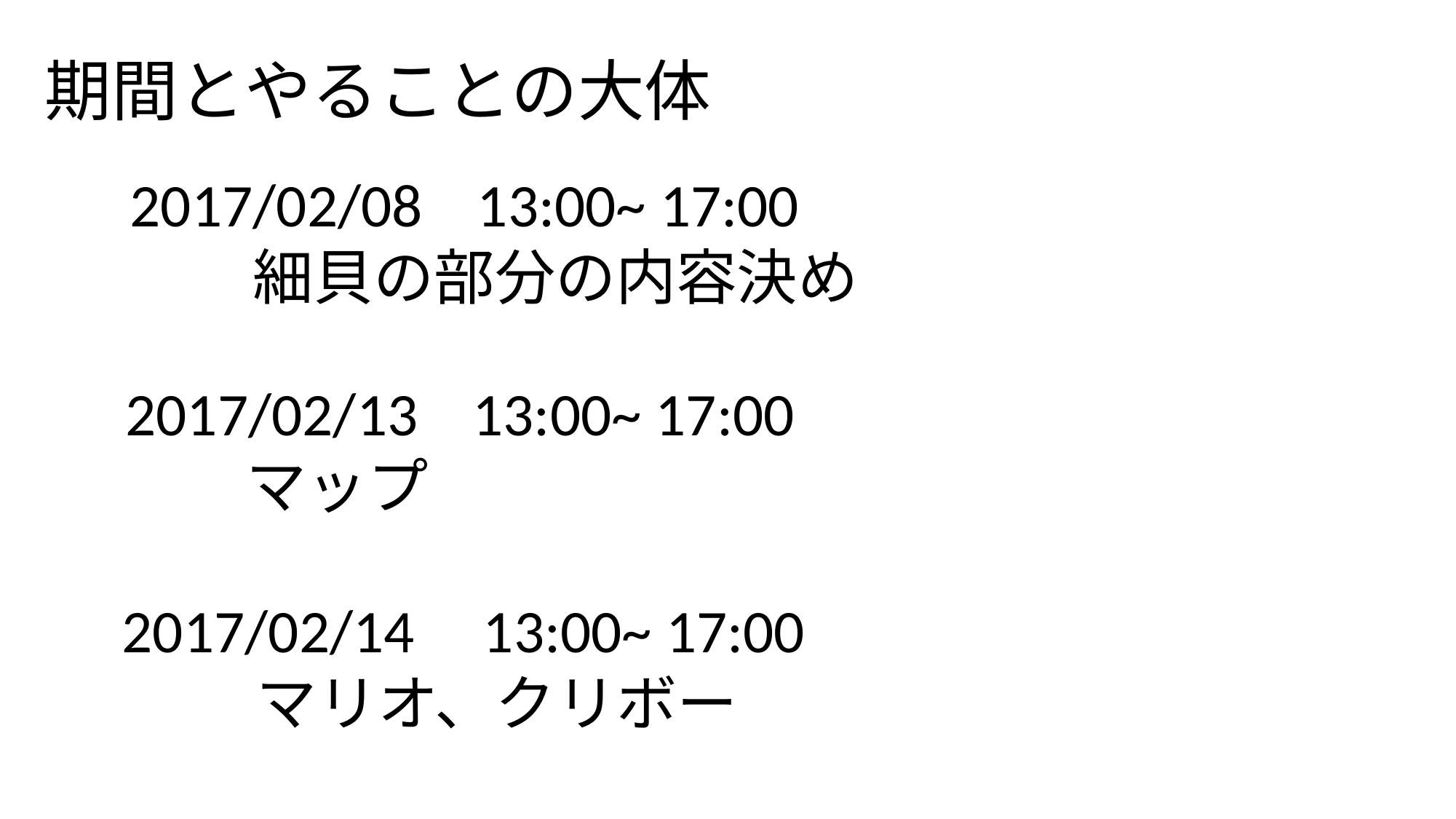

期間とやることの大体
2017/02/08    13:00~ 17:00
 　　細貝の部分の内容決め
2017/02/13    13:00~ 17:00
　　マップ
2017/02/14     13:00~ 17:00
　　 マリオ、クリボー